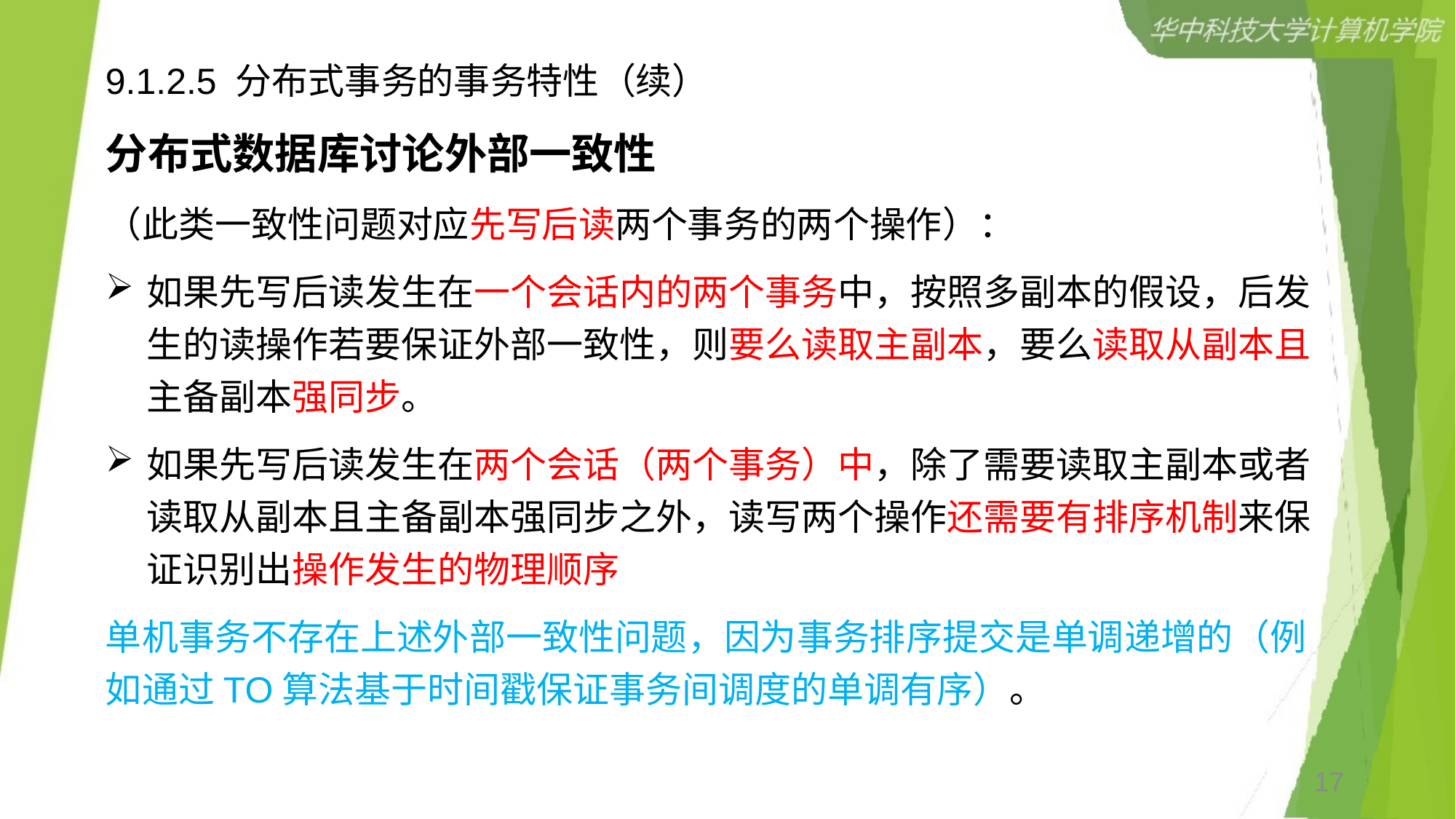

9.1.2.5 分布式事务的事务特性（续）
分布式数据库讨论外部一致性
（此类一致性问题对应先写后读两个事务的两个操作）：
如果先写后读发生在一个会话内的两个事务中，按照多副本的假设，后发生的读操作若要保证外部一致性，则要么读取主副本，要么读取从副本且主备副本强同步。
如果先写后读发生在两个会话（两个事务）中，除了需要读取主副本或者读取从副本且主备副本强同步之外，读写两个操作还需要有排序机制来保证识别出操作发生的物理顺序
单机事务不存在上述外部一致性问题，因为事务排序提交是单调递增的（例如通过TO算法基于时间戳保证事务间调度的单调有序）。
17